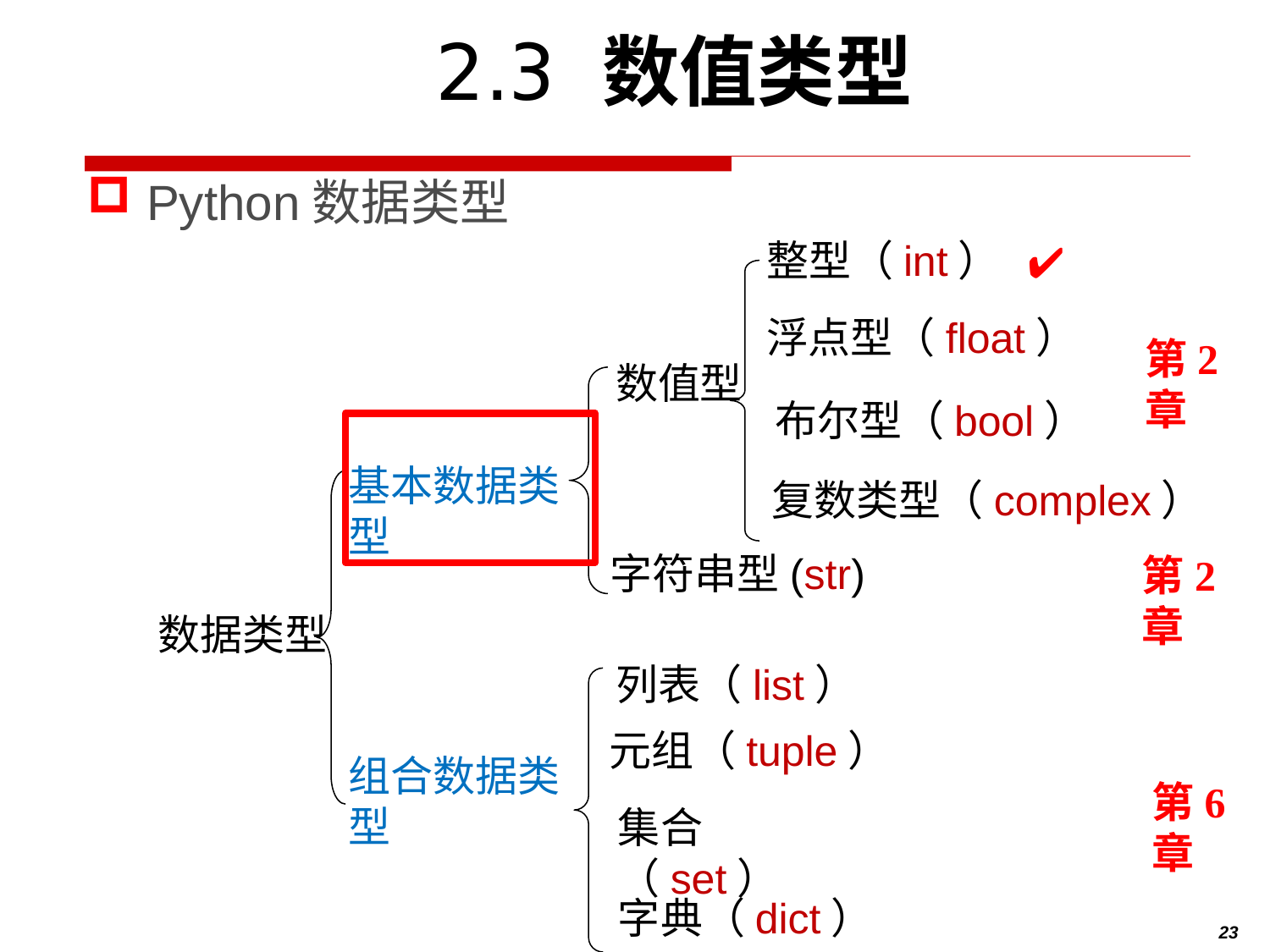

2.3 数值类型
 Python数据类型
整型（int）
✔

浮点型（float）
数值型

布尔型（bool）
基本数据类型

字符串型(str)
数据类型
列表（list）

元组（tuple）
组合数据类型
字典（dict）
第2章

复数类型（complex）
第2章
第6章
集合（set）
23